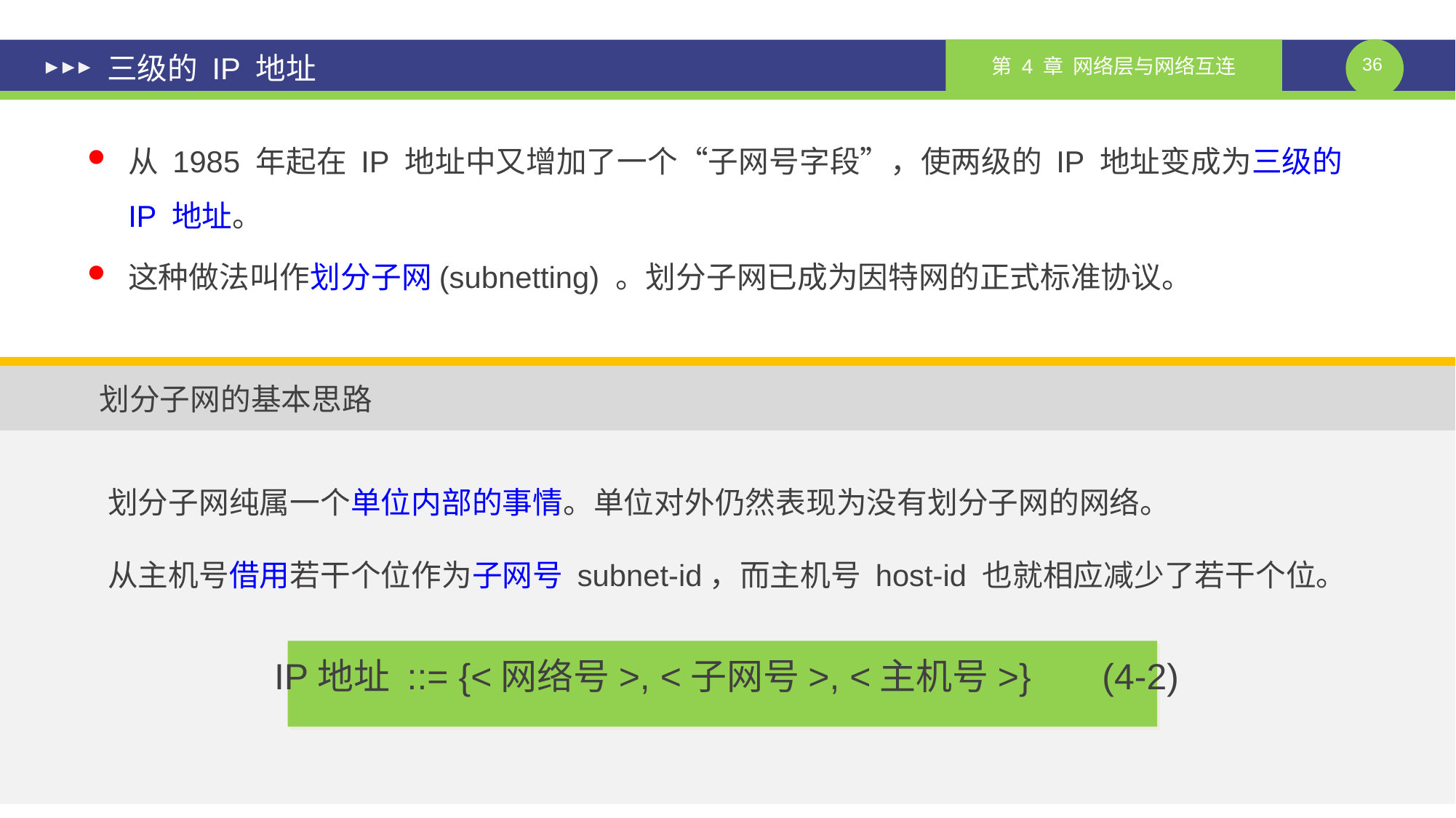

# 三级的 IP 地址
从 1985 年起在 IP 地址中又增加了一个“子网号字段”，使两级的 IP 地址变成为三级的 IP 地址。
这种做法叫作划分子网(subnetting) 。划分子网已成为因特网的正式标准协议。

划分子网的基本思路

划分子网纯属一个单位内部的事情。单位对外仍然表现为没有划分子网的网络。
从主机号借用若干个位作为子网号 subnet-id，而主机号 host-id 也就相应减少了若干个位。
IP地址 ::= {<网络号>, <子网号>, <主机号>}       (4-2)

课件制作人：谢钧  谢希仁